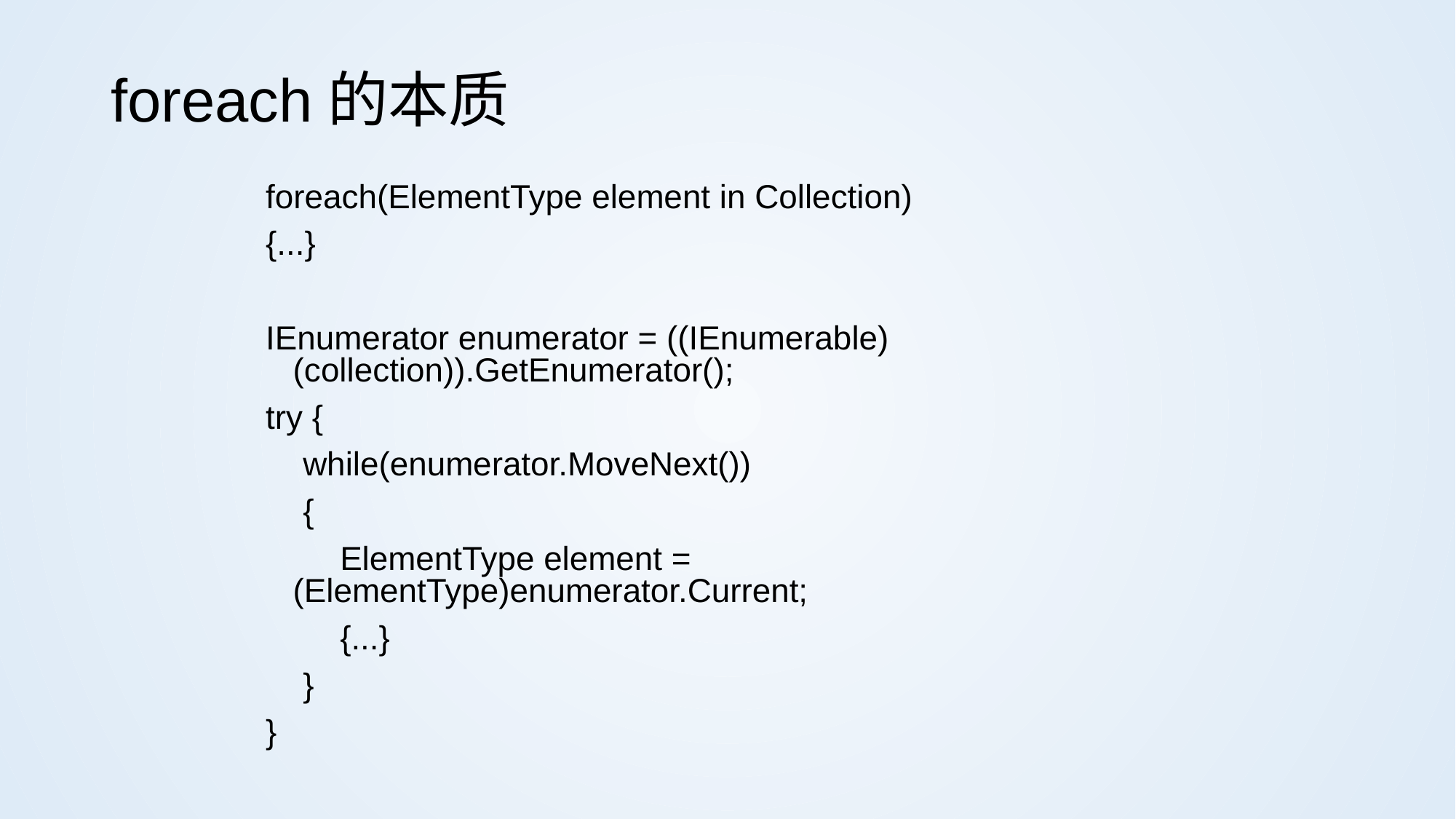

# foreach的本质
foreach(ElementType element in Collection)
{...}

IEnumerator enumerator = ((IEnumerable)(collection)).GetEnumerator();
try {
    while(enumerator.MoveNext())
    {
        ElementType element = (ElementType)enumerator.Current;
        {...}
    }
}